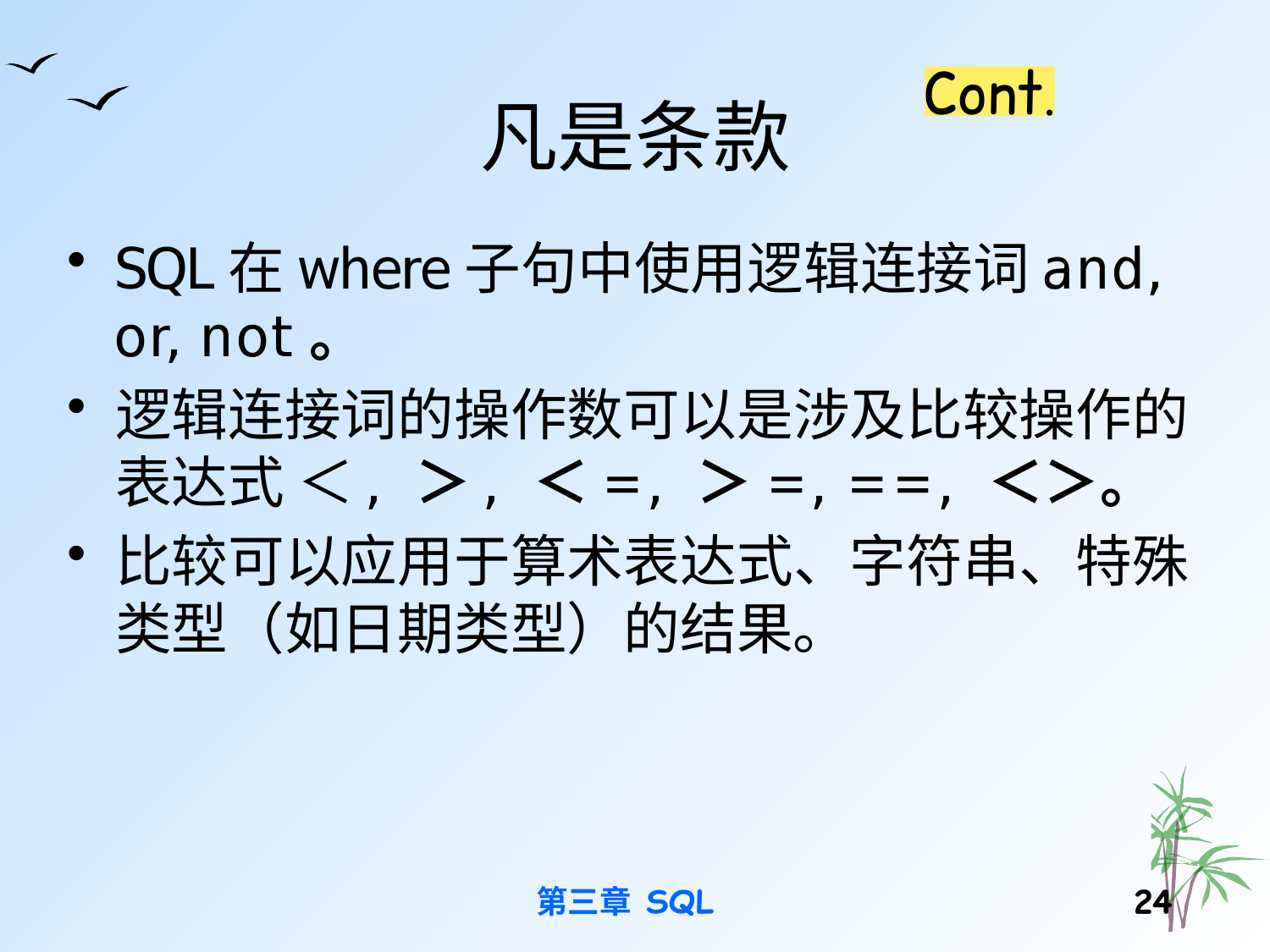

# 凡是条款
Cont.
SQL在where子句中使用逻辑连接词and, or, not。
逻辑连接词的操作数可以是涉及比较操作的表达式 ＜, ＞, ＜=, ＞=, ==, ＜＞。
比较可以应用于算术表达式、字符串、特殊类型（如日期类型）的结果。
第三章 SQL
24